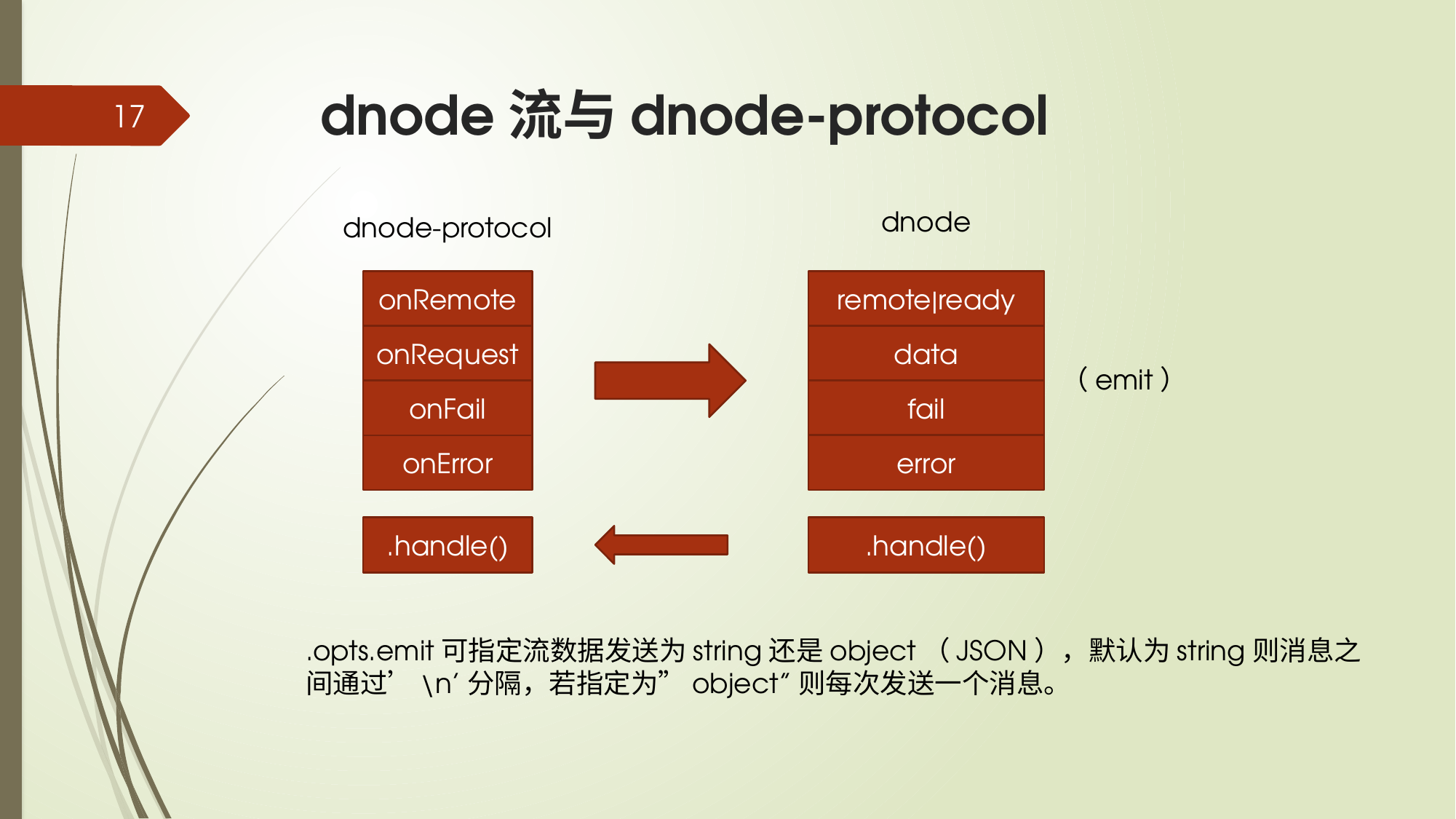

# dnode流与dnode-protocol
17
dnode
dnode-protocol
onRemote
remote|ready
onRequest
data

（emit）
fail
onFail
error
onError
.handle()
.handle()

.opts.emit可指定流数据发送为string还是object（JSON），默认为string则消息之间通过’\n’分隔，若指定为”object”则每次发送一个消息。